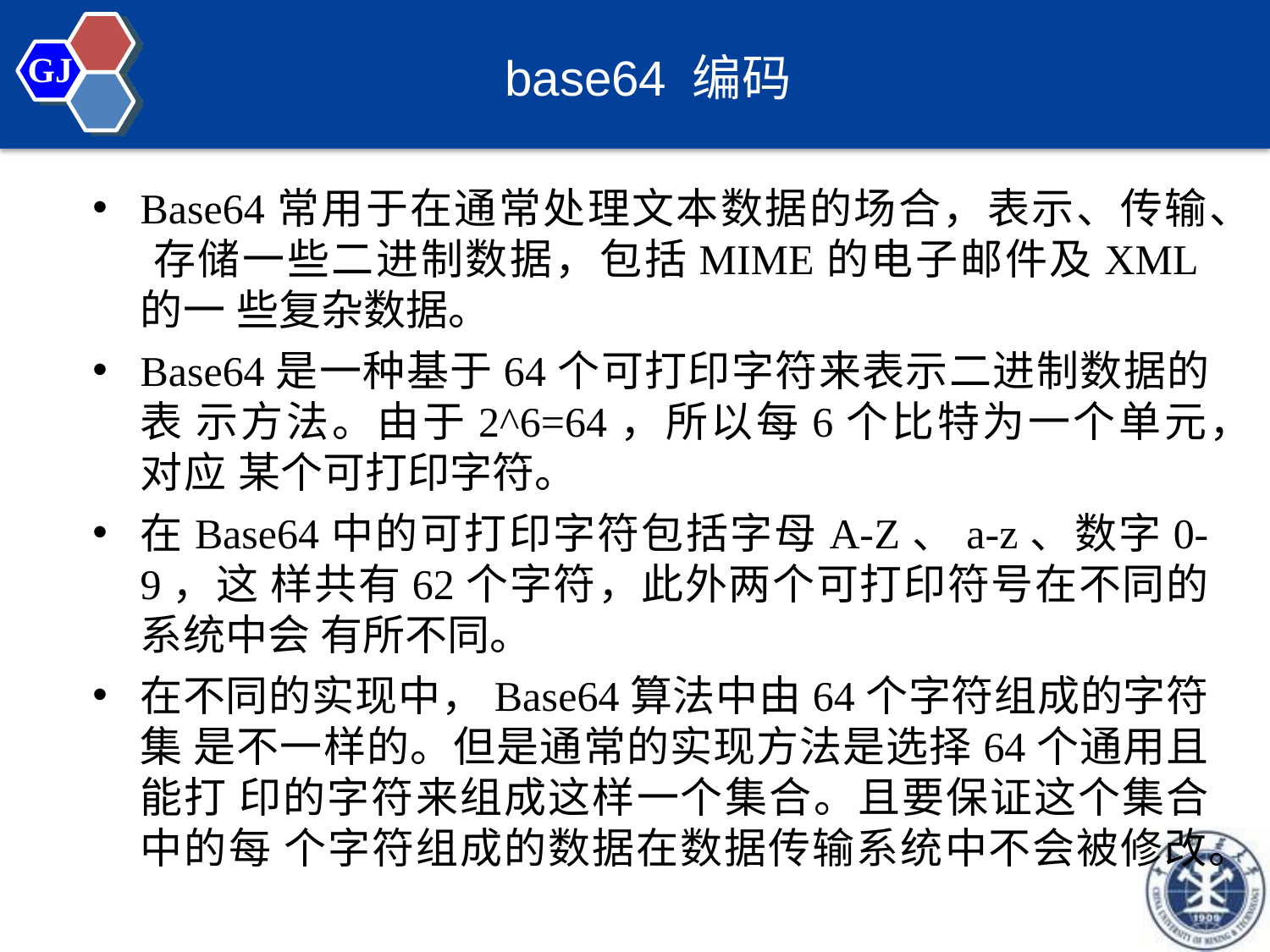

# base64 编码
GJ
Base64常用于在通常处理文本数据的场合，表示、传输、 存储一些二进制数据，包括MIME的电子邮件及XML的一 些复杂数据。
Base64是一种基于64个可打印字符来表示二进制数据的表 示方法。由于2^6=64，所以每6个比特为一个单元，对应 某个可打印字符。
在Base64中的可打印字符包括字母A-Z、a-z、数字0-9，这 样共有62个字符，此外两个可打印符号在不同的系统中会 有所不同。
在不同的实现中，Base64算法中由64个字符组成的字符集 是不一样的。但是通常的实现方法是选择64个通用且能打 印的字符来组成这样一个集合。且要保证这个集合中的每 个字符组成的数据在数据传输系统中不会被修改。